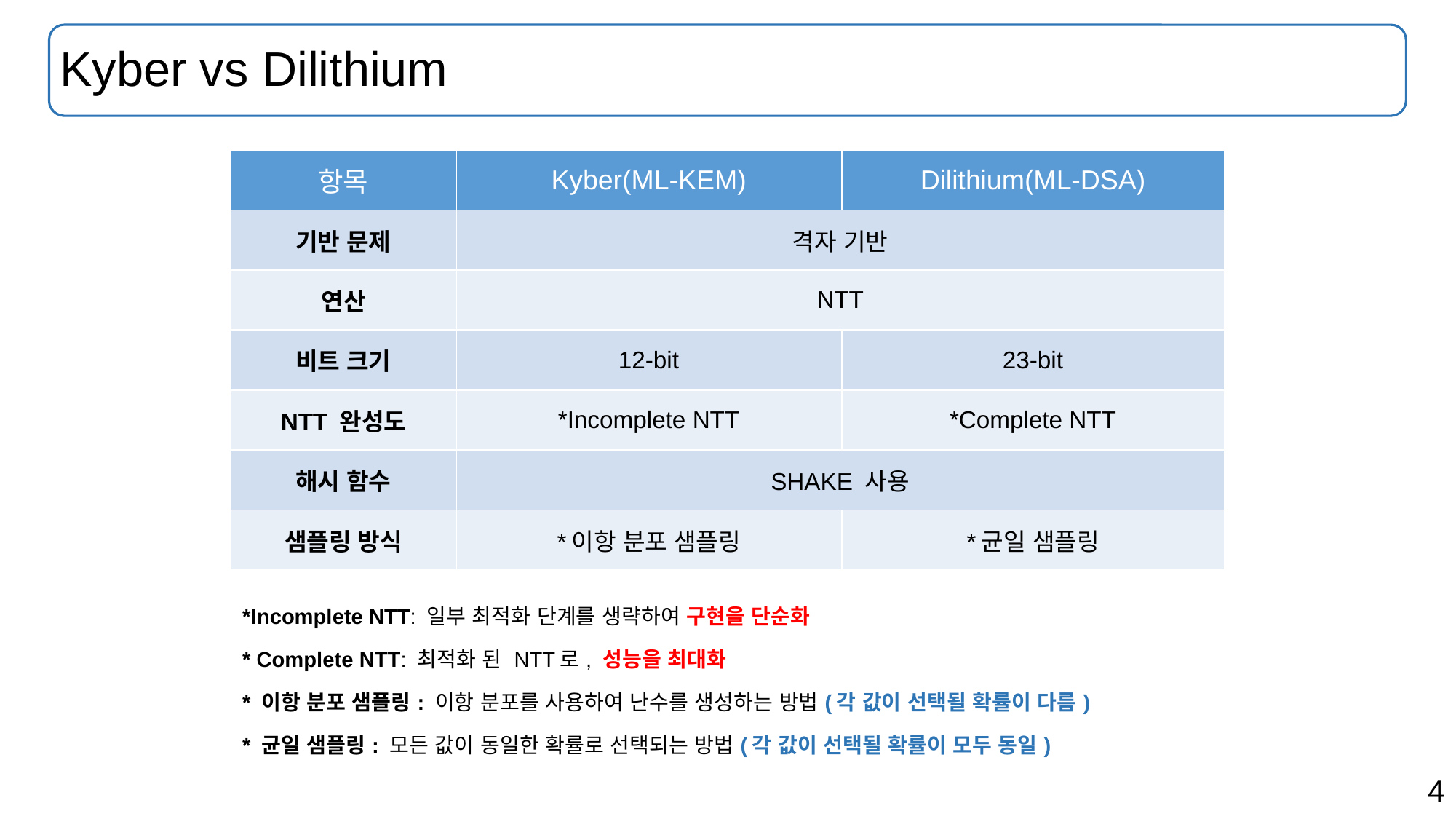

# Kyber vs Dilithium
| 항목 | Kyber(ML-KEM) | Dilithium(ML-DSA) |
| --- | --- | --- |
| 기반 문제 | 격자 기반 |  |
| 연산 | NTT |  |
| 비트 크기 | 12-bit | 23-bit |
| NTT 완성도 | \*Incomplete NTT | \*Complete NTT |
| 해시 함수 | SHAKE 사용 |  |
| 샘플링 방식 | \*이항 분포 샘플링 | \*균일 샘플링 |
*Incomplete NTT: 일부 최적화 단계를 생략하여 구현을 단순화
* Complete NTT: 최적화 된 NTT로, 성능을 최대화
* 이항 분포 샘플링: 이항 분포를 사용하여 난수를 생성하는 방법(각 값이 선택될 확률이 다름)
* 균일 샘플링: 모든 값이 동일한 확률로 선택되는 방법(각 값이 선택될 확률이 모두 동일)